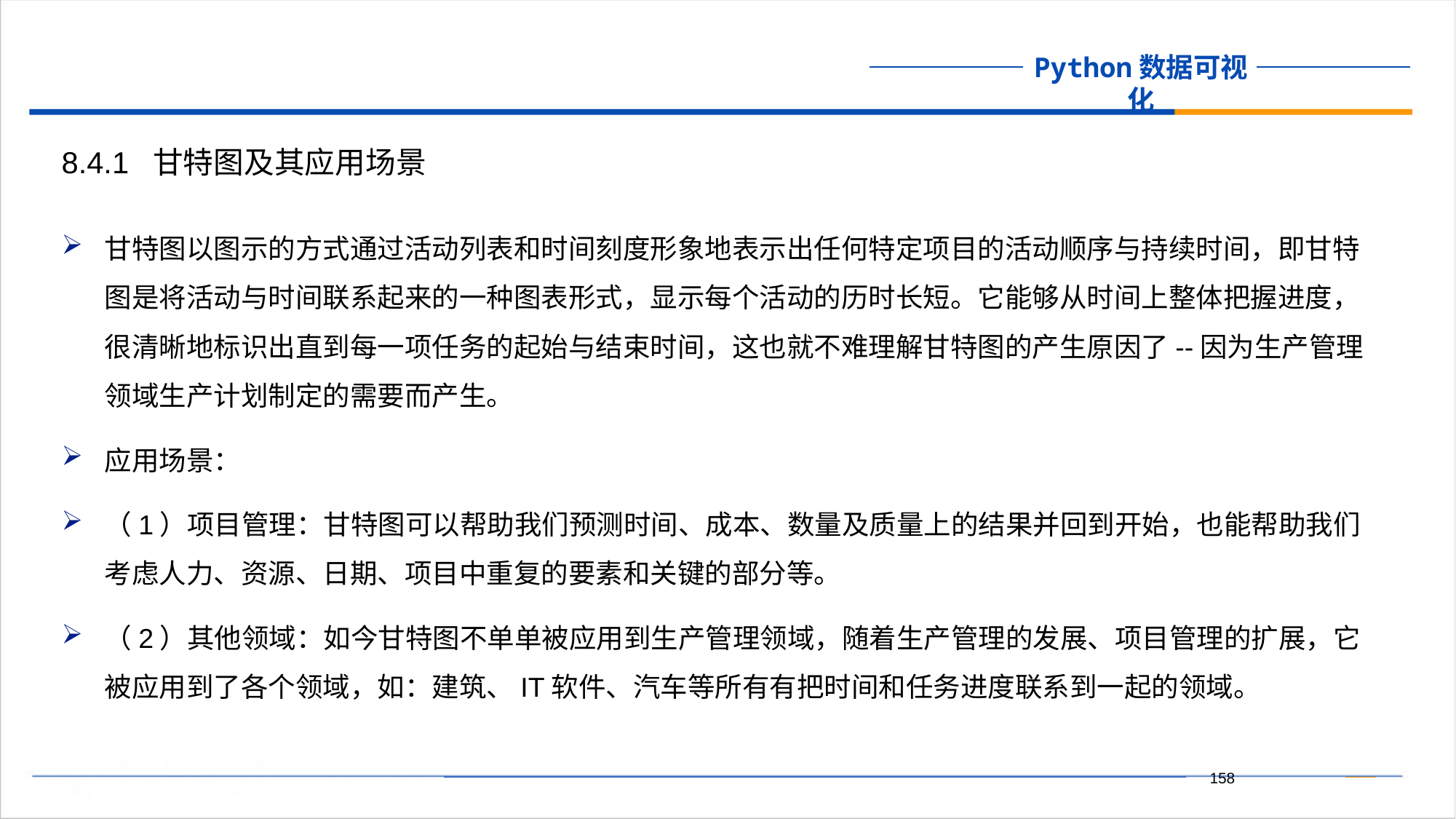

8.4.1  甘特图及其应用场景
甘特图以图示的方式通过活动列表和时间刻度形象地表示出任何特定项目的活动顺序与持续时间，即甘特图是将活动与时间联系起来的一种图表形式，显示每个活动的历时长短。它能够从时间上整体把握进度，很清晰地标识出直到每一项任务的起始与结束时间，这也就不难理解甘特图的产生原因了--因为生产管理领域生产计划制定的需要而产生。
应用场景：
（1）项目管理：甘特图可以帮助我们预测时间、成本、数量及质量上的结果并回到开始，也能帮助我们考虑人力、资源、日期、项目中重复的要素和关键的部分等。
（2）其他领域：如今甘特图不单单被应用到生产管理领域，随着生产管理的发展、项目管理的扩展，它被应用到了各个领域，如：建筑、IT软件、汽车等所有有把时间和任务进度联系到一起的领域。